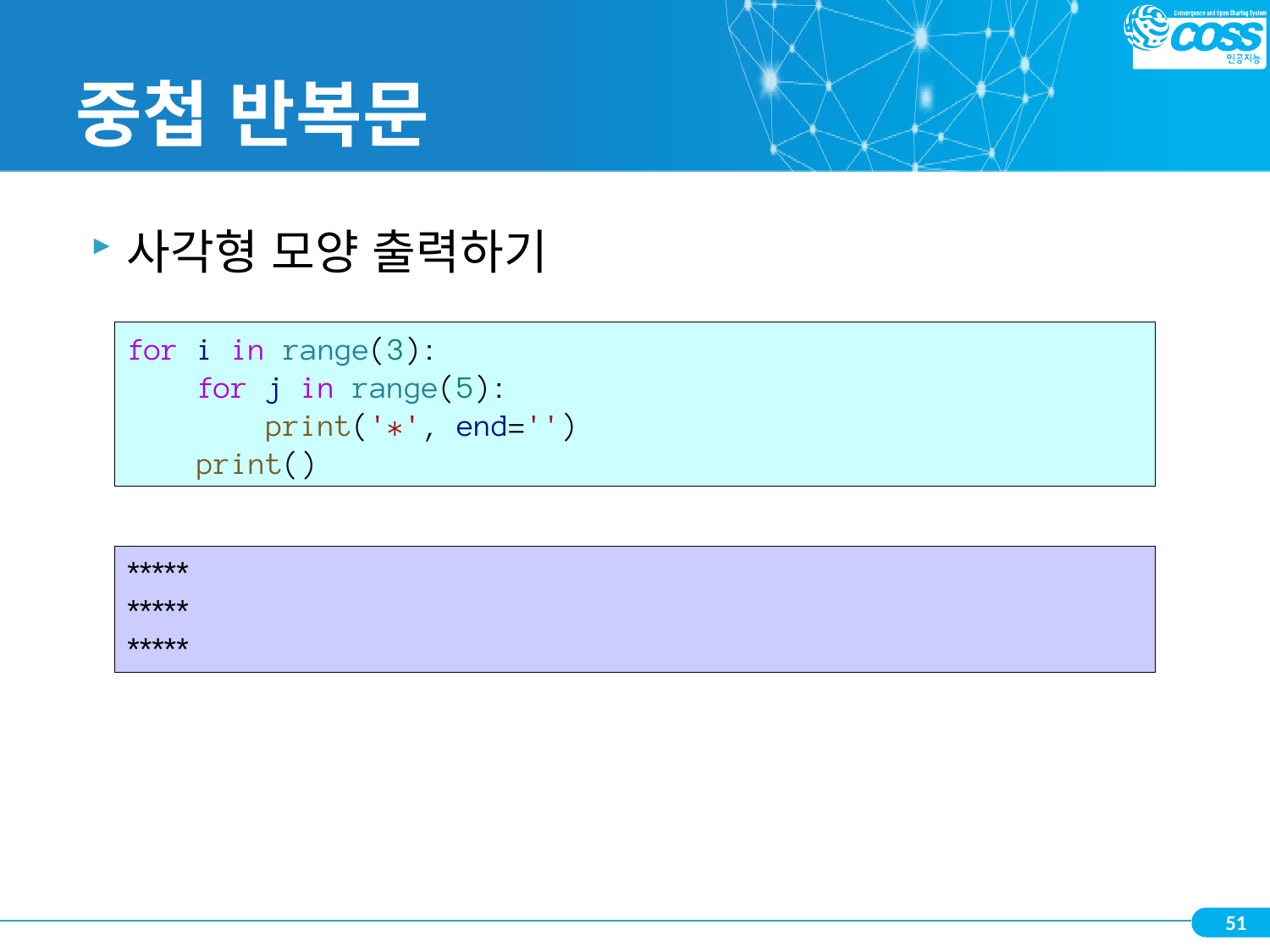

# 중첩 반복문
사각형 모양 출력하기
for i in range(3):
    for j in range(5):
        print('*', end='')
    print()
*****
*****
*****